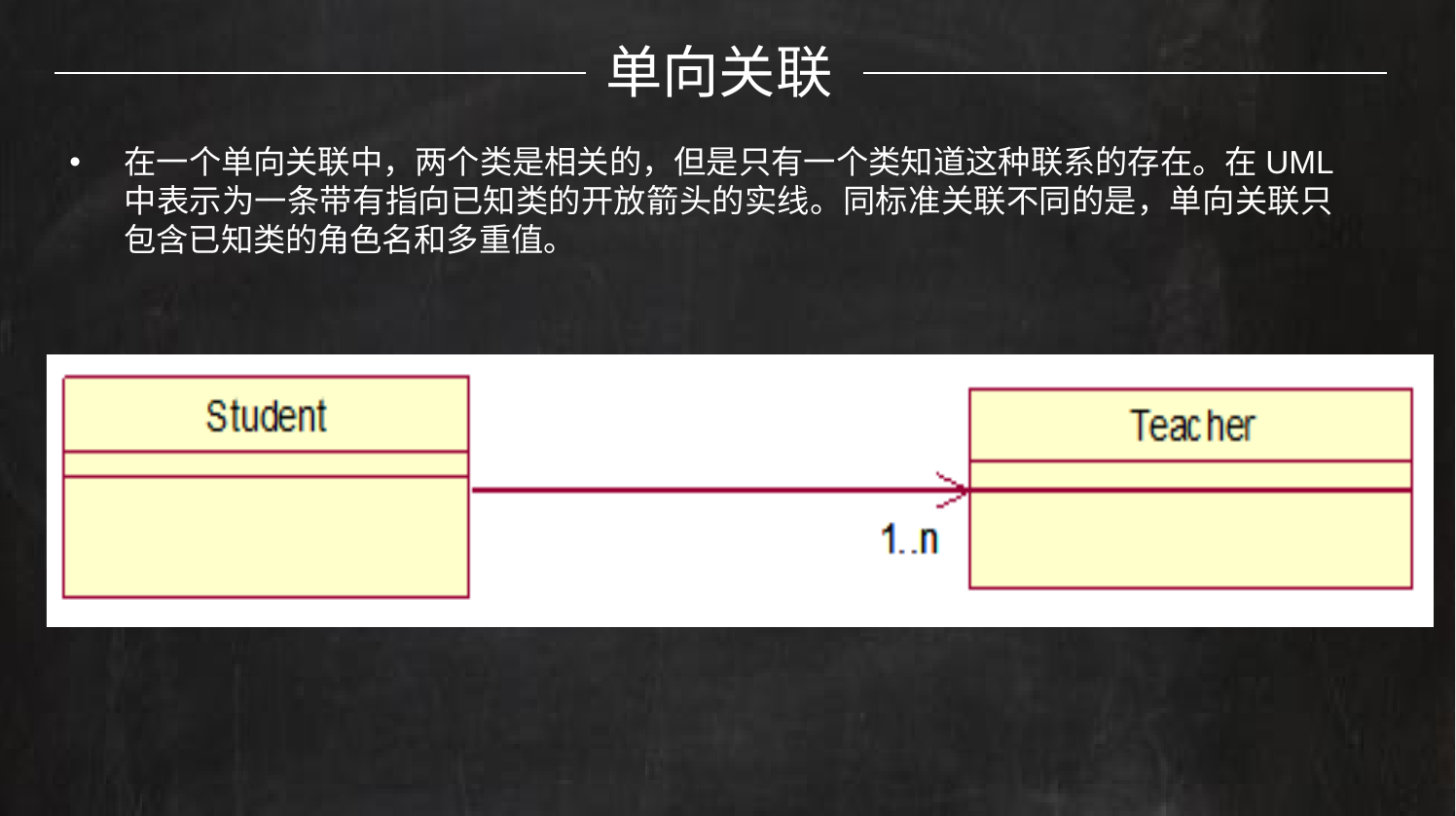

# 单向关联

在一个单向关联中，两个类是相关的，但是只有一个类知道这种联系的存在。在UML 中表示为一条带有指向已知类的开放箭头的实线。同标准关联不同的是，单向关联只 包含已知类的角色名和多重值。